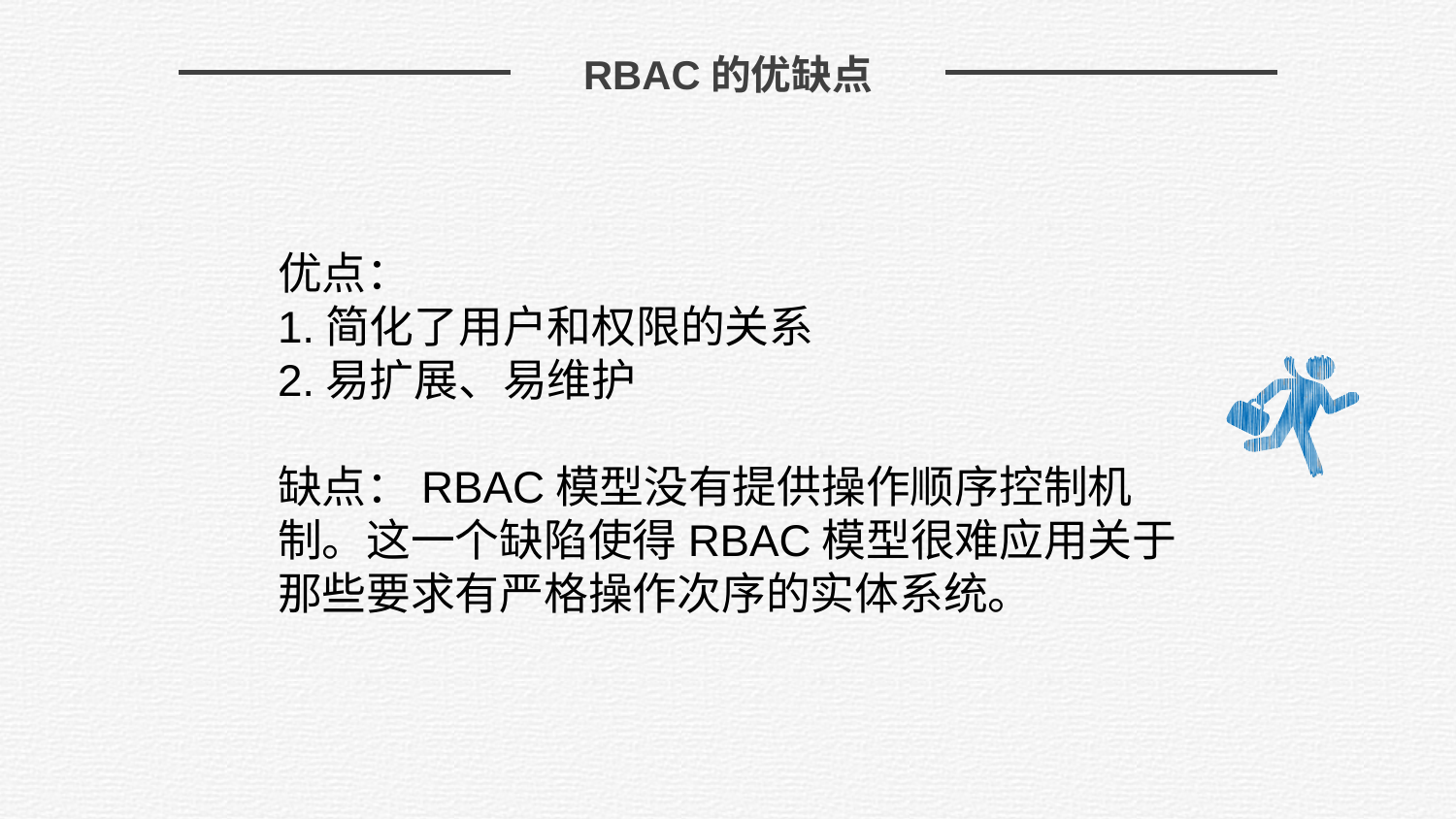

RBAC的优缺点
优点：
1.简化了用户和权限的关系
2.易扩展、易维护

缺点：RBAC模型没有提供操作顺序控制机制。这一个缺陷使得RBAC模型很难应用关于那些要求有严格操作次序的实体系统。